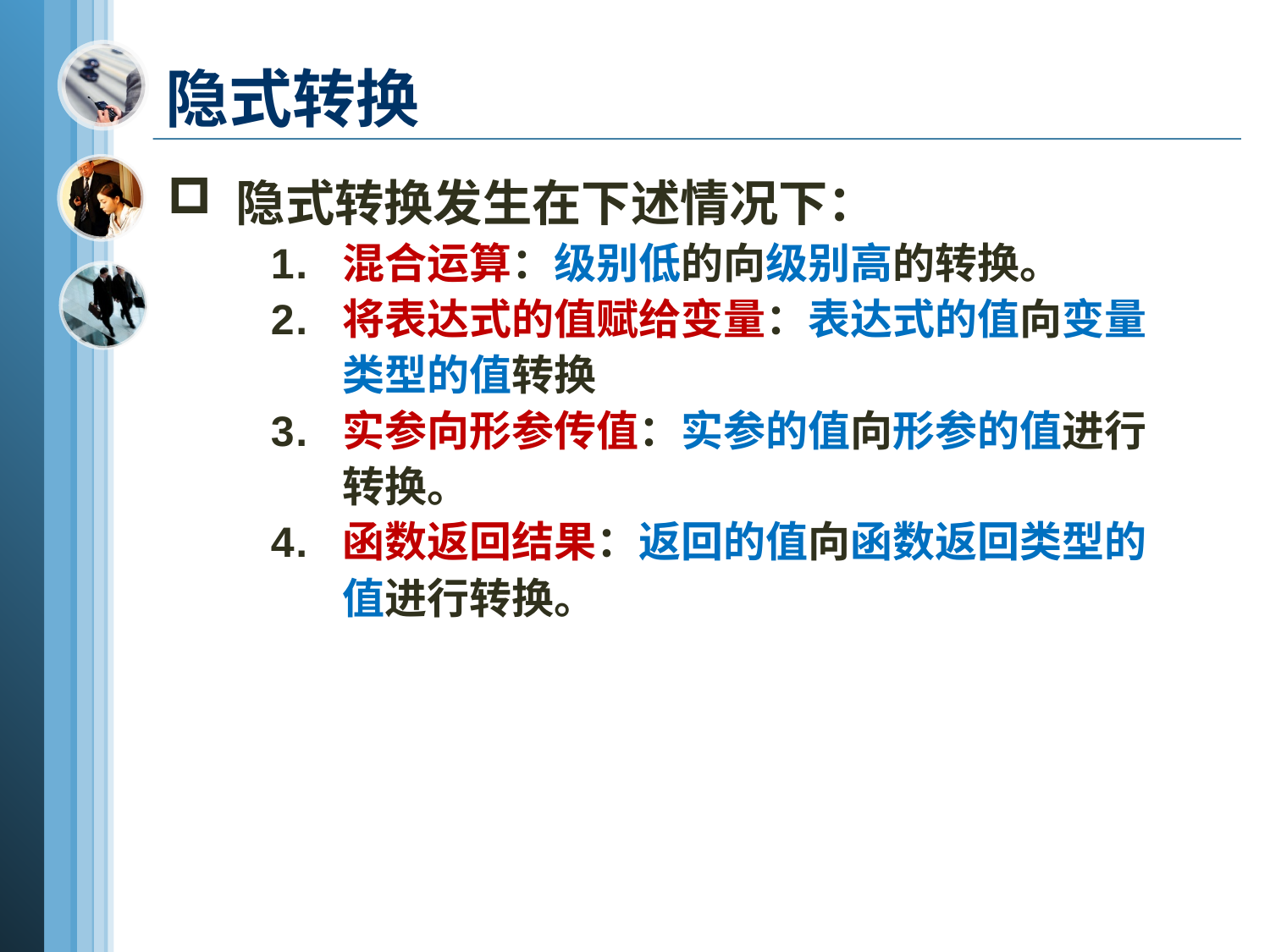

隐式转换
 隐式转换发生在下述情况下：
混合运算：级别低的向级别高的转换。
将表达式的值赋给变量：表达式的值向变量类型的值转换
实参向形参传值：实参的值向形参的值进行转换。
函数返回结果：返回的值向函数返回类型的值进行转换。